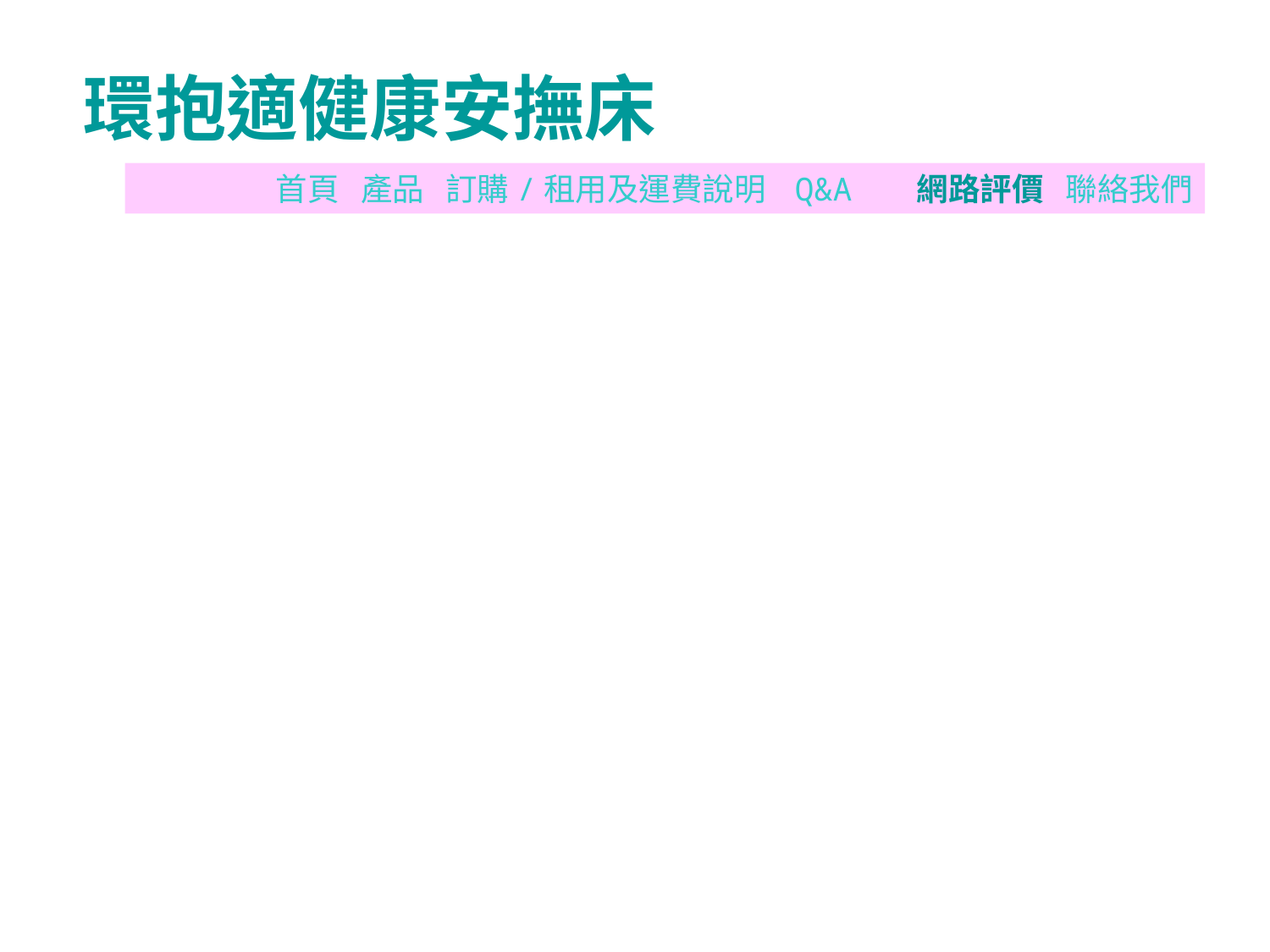

環抱適健康安撫床
首頁   產品   訂購/租用及運費說明   Q&A   網路評價   聯絡我們